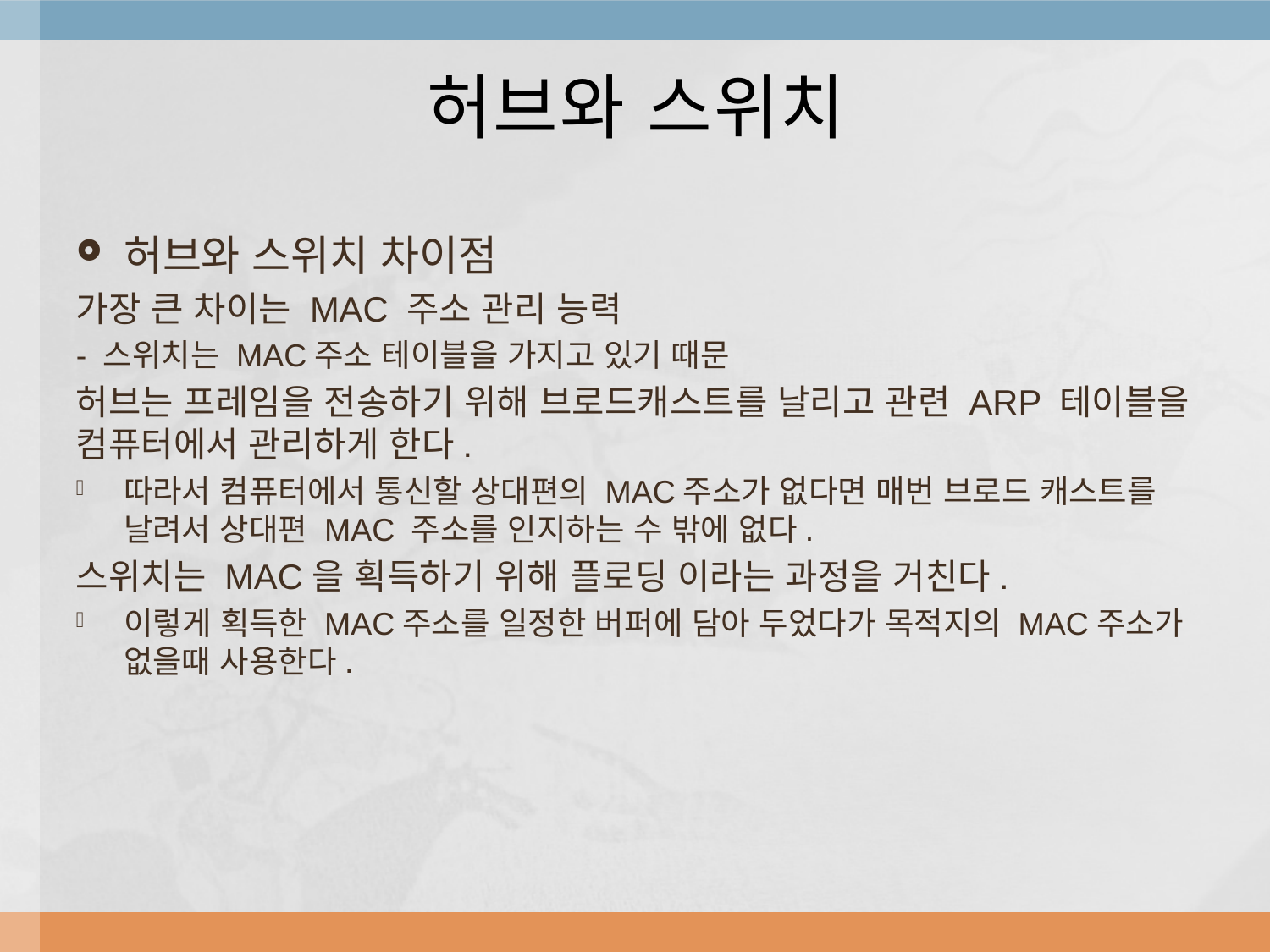

# 허브와 스위치
허브와 스위치 차이점
가장 큰 차이는 MAC 주소 관리 능력
- 스위치는 MAC주소 테이블을 가지고 있기 때문
허브는 프레임을 전송하기 위해 브로드캐스트를 날리고 관련 ARP 테이블을 컴퓨터에서 관리하게 한다.
따라서 컴퓨터에서 통신할 상대편의 MAC주소가 없다면 매번 브로드 캐스트를 날려서 상대편 MAC 주소를 인지하는 수 밖에 없다.
스위치는 MAC을 획득하기 위해 플로딩 이라는 과정을 거친다.
이렇게 획득한 MAC주소를 일정한 버퍼에 담아 두었다가 목적지의 MAC주소가 없을때 사용한다.